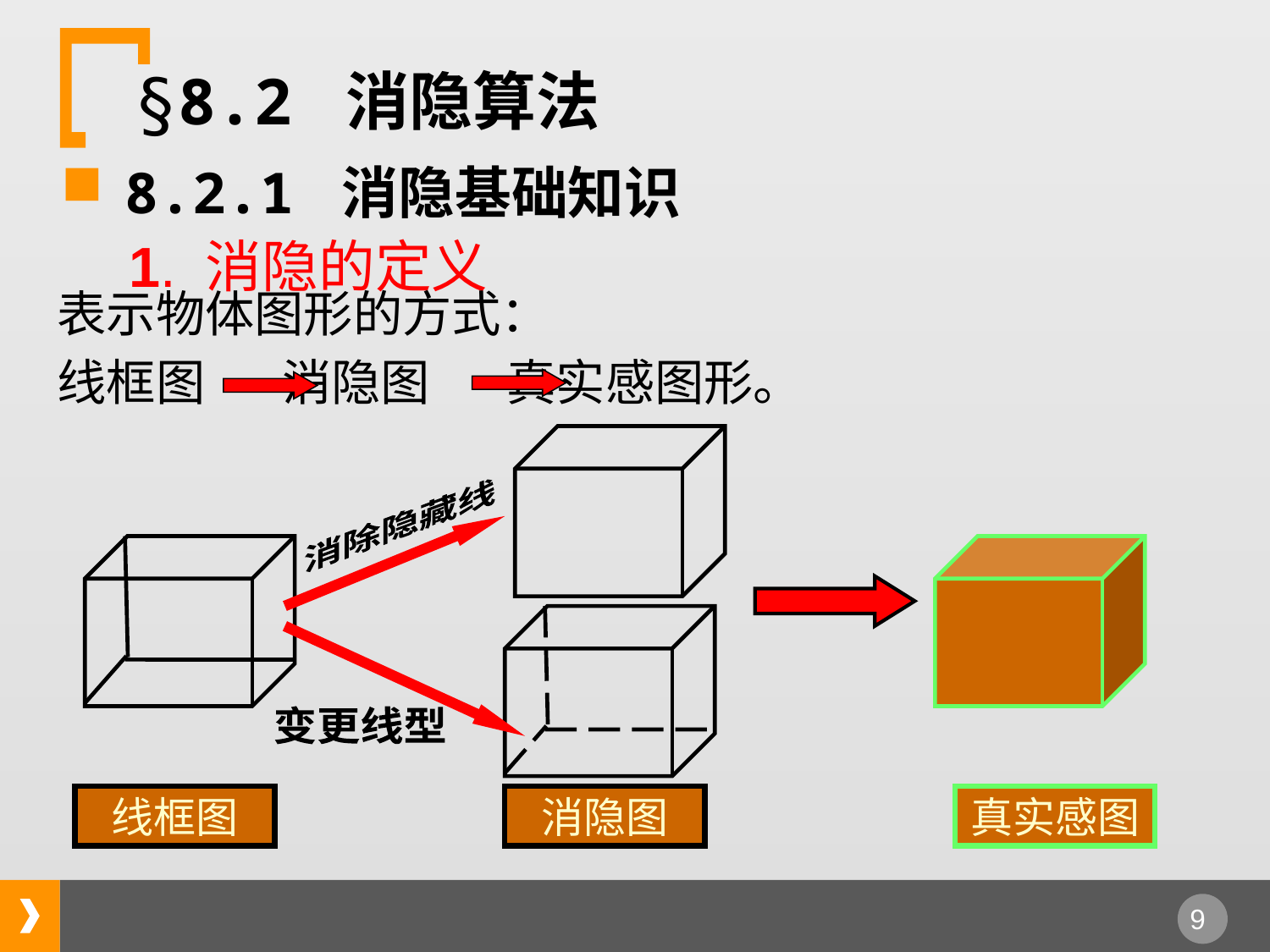

§8.2 消隐算法
8.2.1 消隐基础知识
  1. 消隐的定义
   表示物体图形的方式：
   线框图       消隐图       真实感图形。

消隐图
消除隐藏线

线框图

真实感图

变更线型